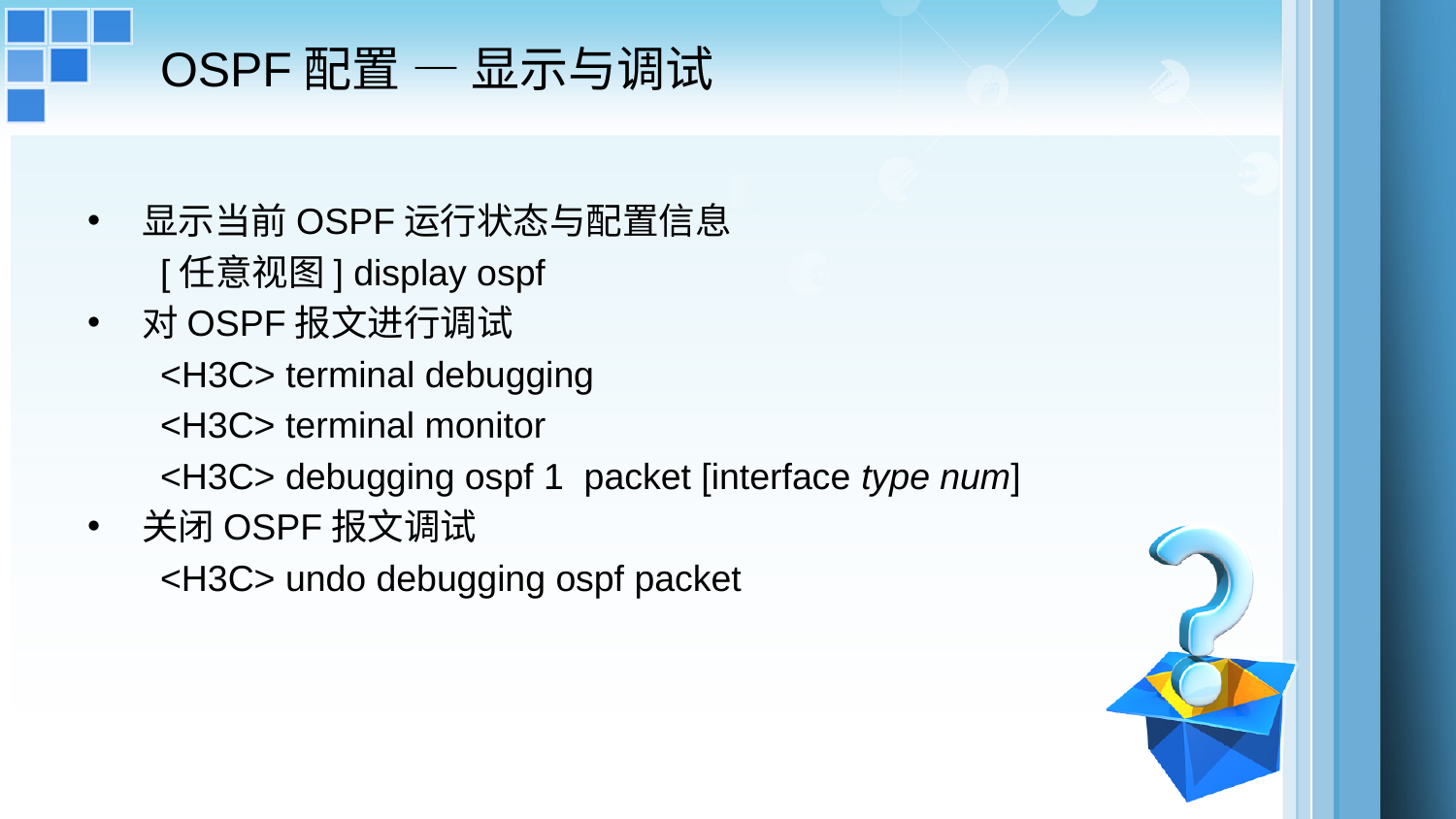

OSPF配置 — 显示与调试
显示当前OSPF运行状态与配置信息
[任意视图] display ospf
对OSPF报文进行调试
<H3C> terminal debugging
<H3C> terminal monitor
<H3C> debugging ospf 1  packet [interface type num]
关闭OSPF报文调试
<H3C> undo debugging ospf packet